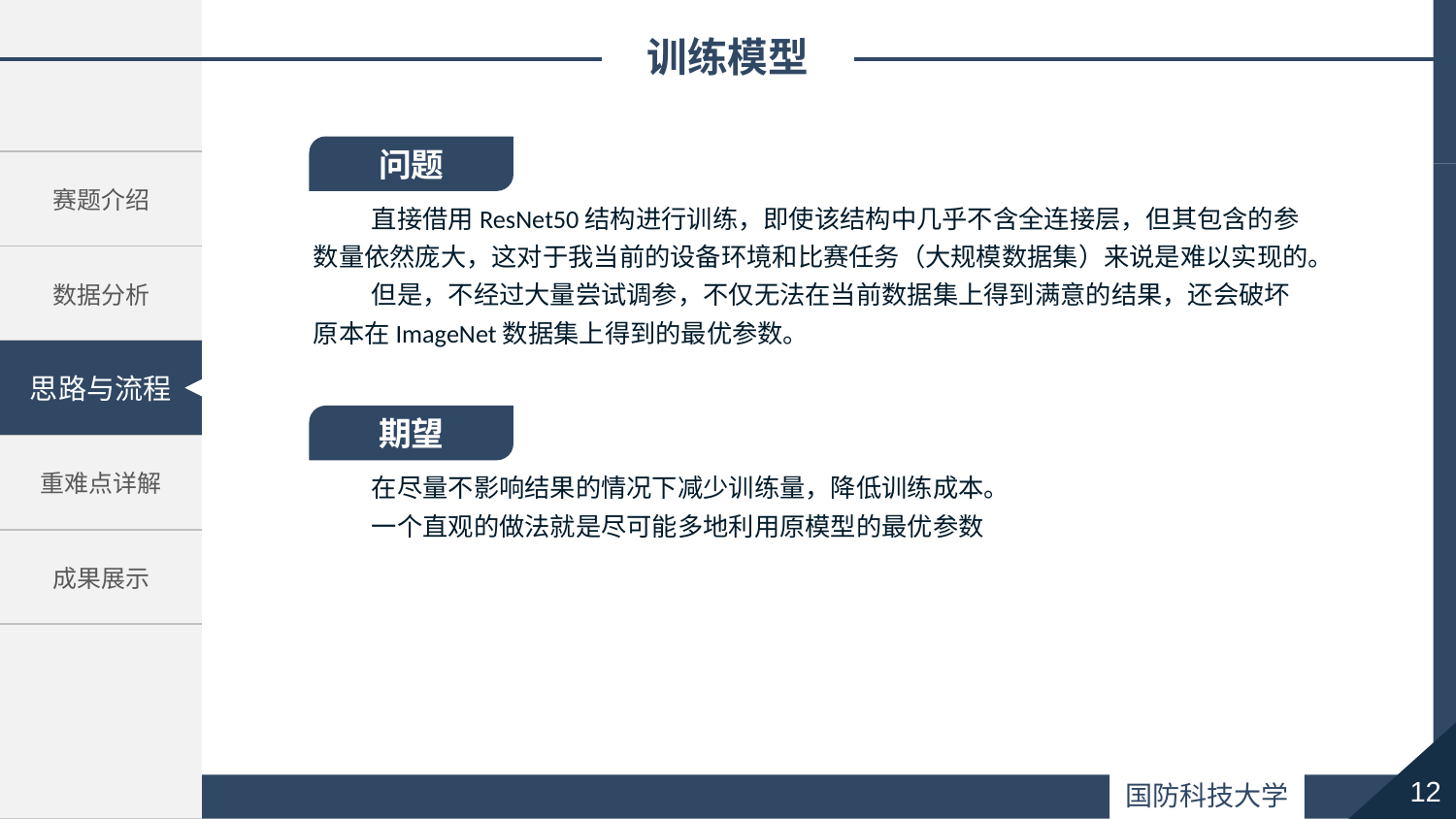

训练模型
问题
         直接借用ResNet50结构进行训练，即使该结构中几乎不含全连接层，但其包含的参数量依然庞大，这对于我当前的设备环境和比赛任务（大规模数据集）来说是难以实现的。
         但是，不经过大量尝试调参，不仅无法在当前数据集上得到满意的结果，还会破坏原本在ImageNet数据集上得到的最优参数。
期望
         在尽量不影响结果的情况下减少训练量，降低训练成本。
         一个直观的做法就是尽可能多地利用原模型的最优参数